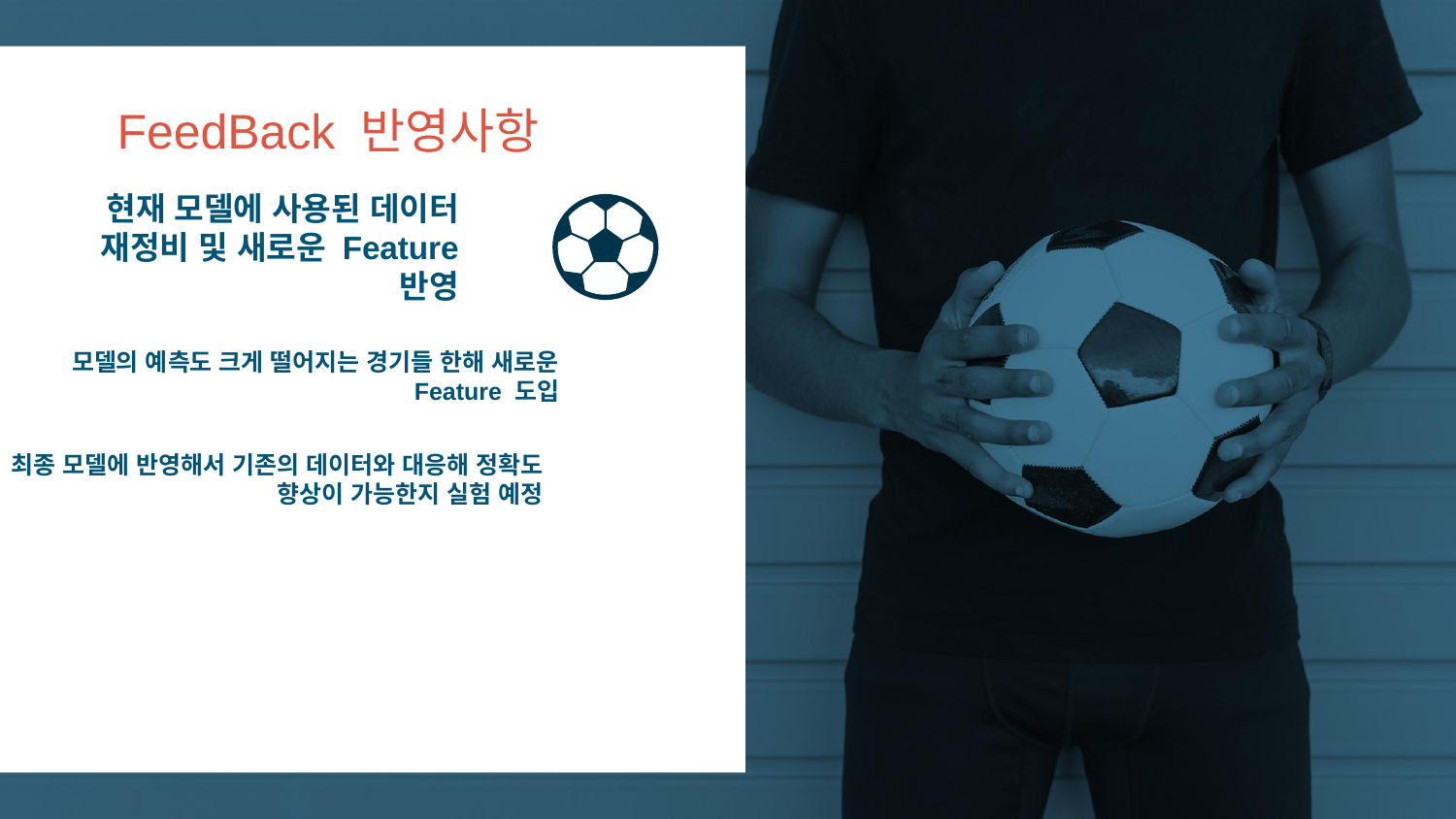

# FeedBack 반영사항

현재 모델에 사용된 데이터 재정비 및 새로운 Feature 반영
모델의 예측도 크게 떨어지는 경기들 한해 새로운 Feature 도입
최종 모델에 반영해서 기존의 데이터와 대응해 정확도 향상이 가능한지 실험 예정